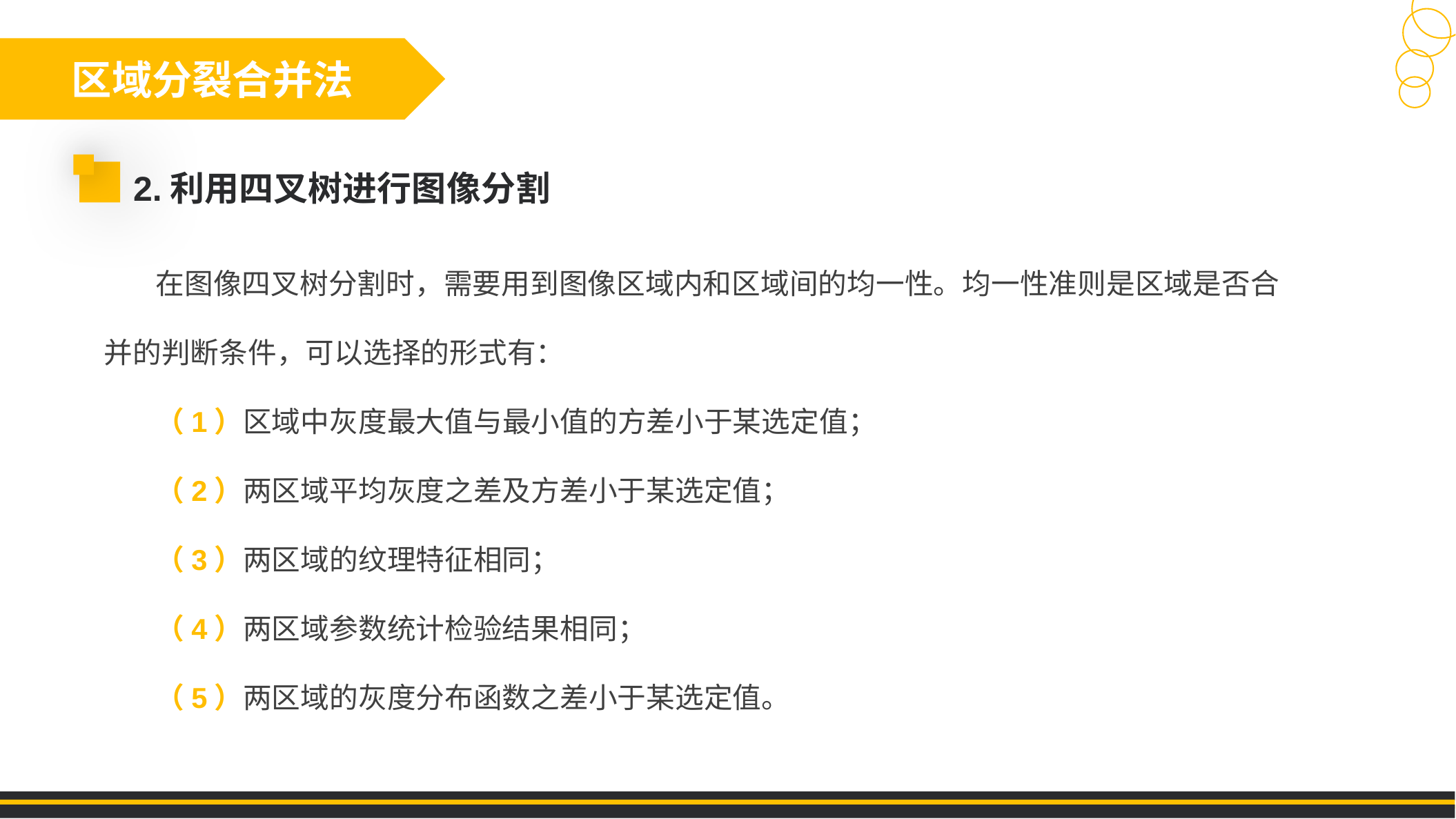

区域分裂合并法

2.利用四叉树进行图像分割
在图像四叉树分割时，需要用到图像区域内和区域间的均一性。均一性准则是区域是否合并的判断条件，可以选择的形式有：
（1）区域中灰度最大值与最小值的方差小于某选定值；
（2）两区域平均灰度之差及方差小于某选定值；
（3）两区域的纹理特征相同；
（4）两区域参数统计检验结果相同；
（5）两区域的灰度分布函数之差小于某选定值。